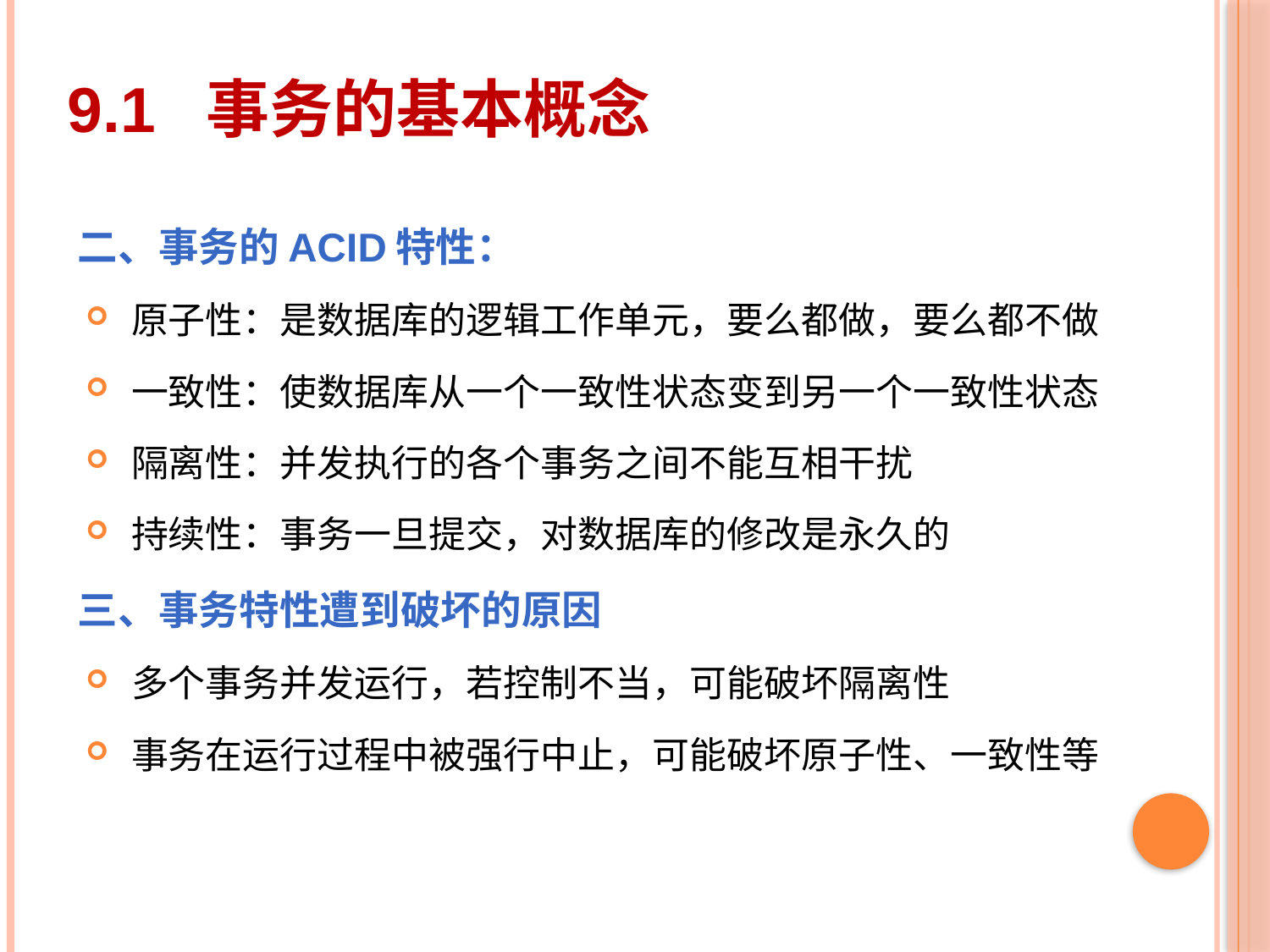

# 9.1  事务的基本概念
二、事务的ACID特性：
原子性：是数据库的逻辑工作单元，要么都做，要么都不做
一致性：使数据库从一个一致性状态变到另一个一致性状态
隔离性：并发执行的各个事务之间不能互相干扰
持续性：事务一旦提交，对数据库的修改是永久的
三、事务特性遭到破坏的原因
多个事务并发运行，若控制不当，可能破坏隔离性
事务在运行过程中被强行中止，可能破坏原子性、一致性等